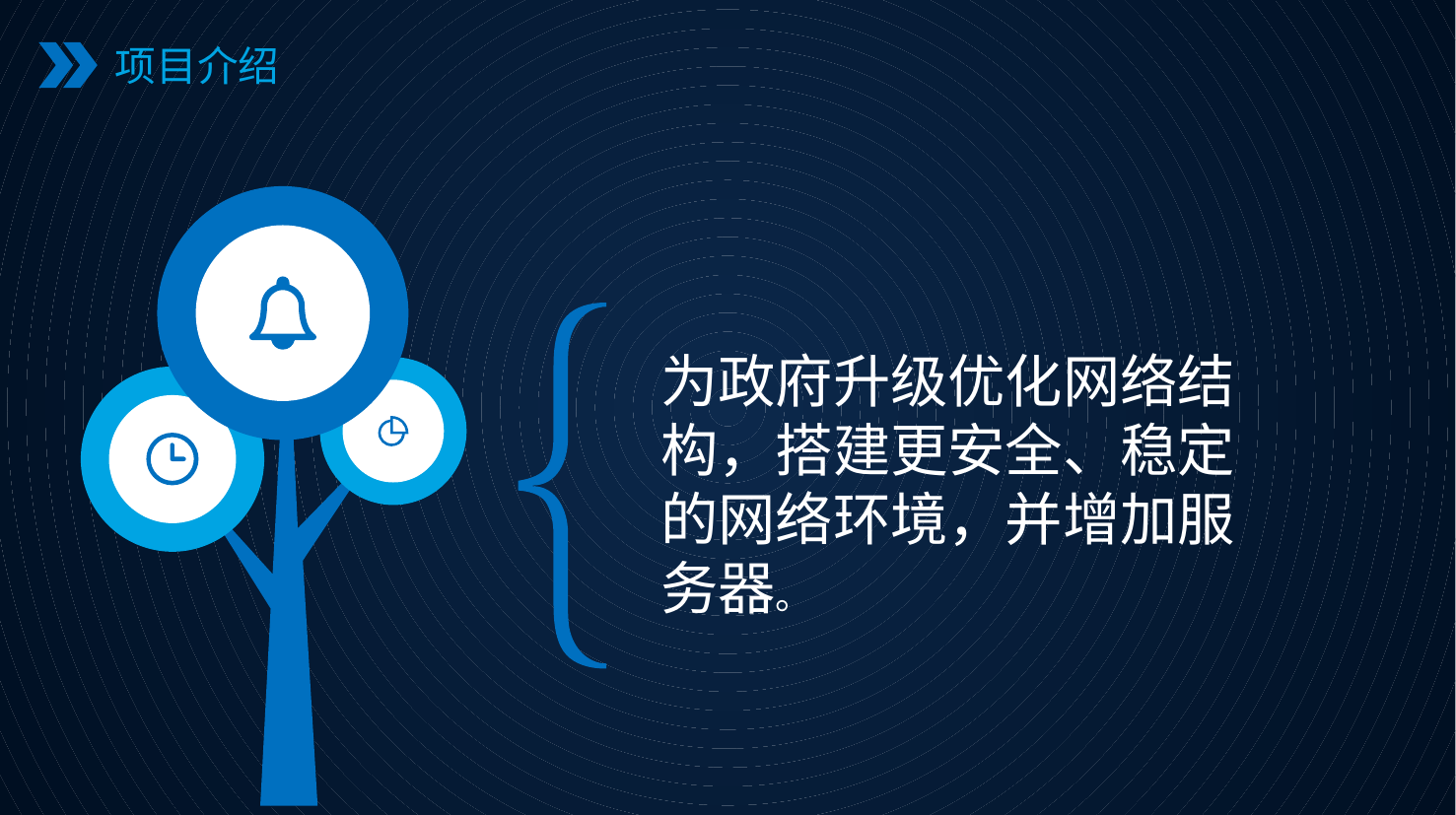

项目介绍

为政府升级优化网络结构，搭建更安全、稳定的网络环境，并增加服务器。